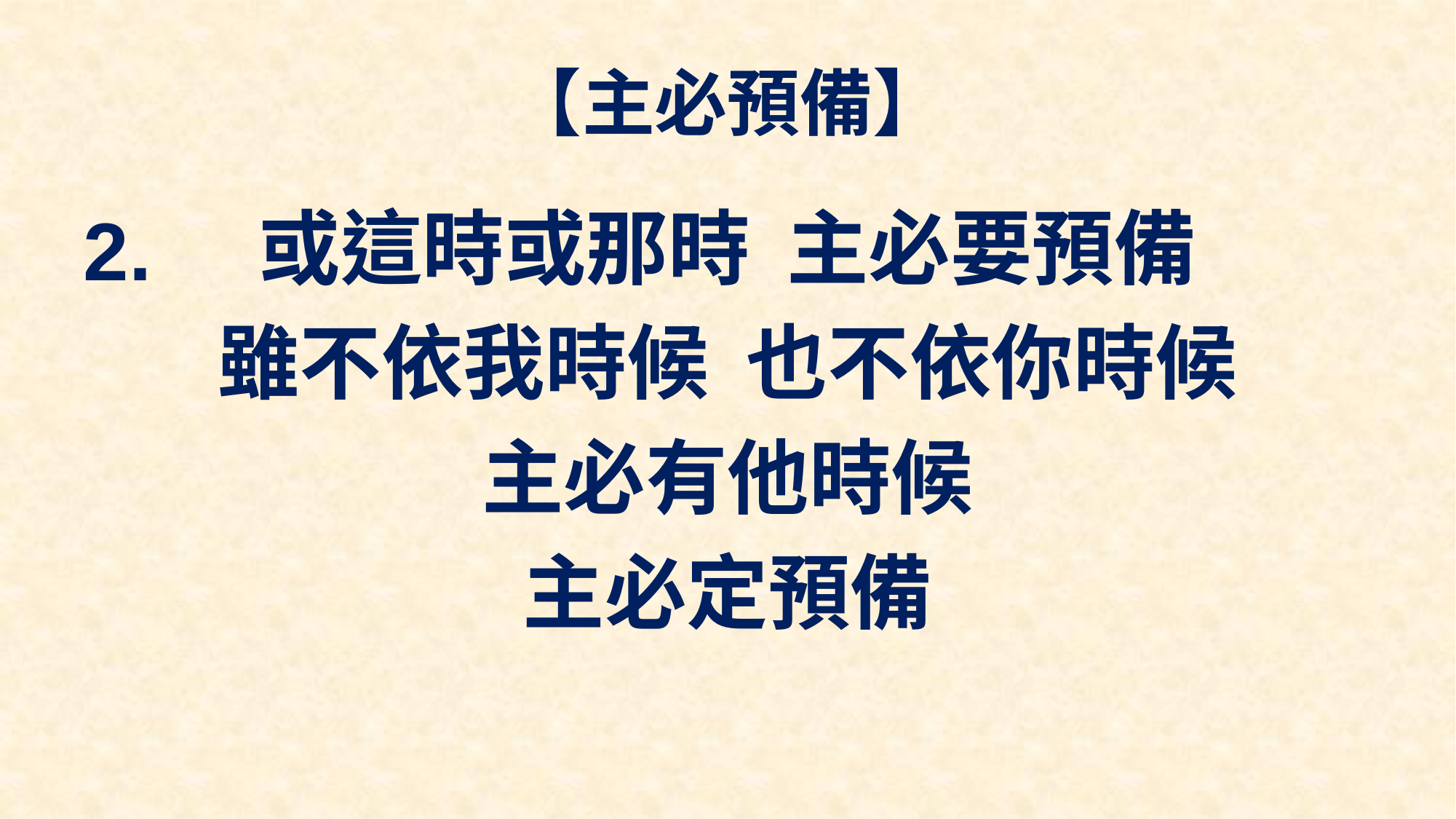

# 【主必預備】
或這時或那時  主必要預備
雖不依我時候  也不依你時候
主必有他時候
主必定預備
2.